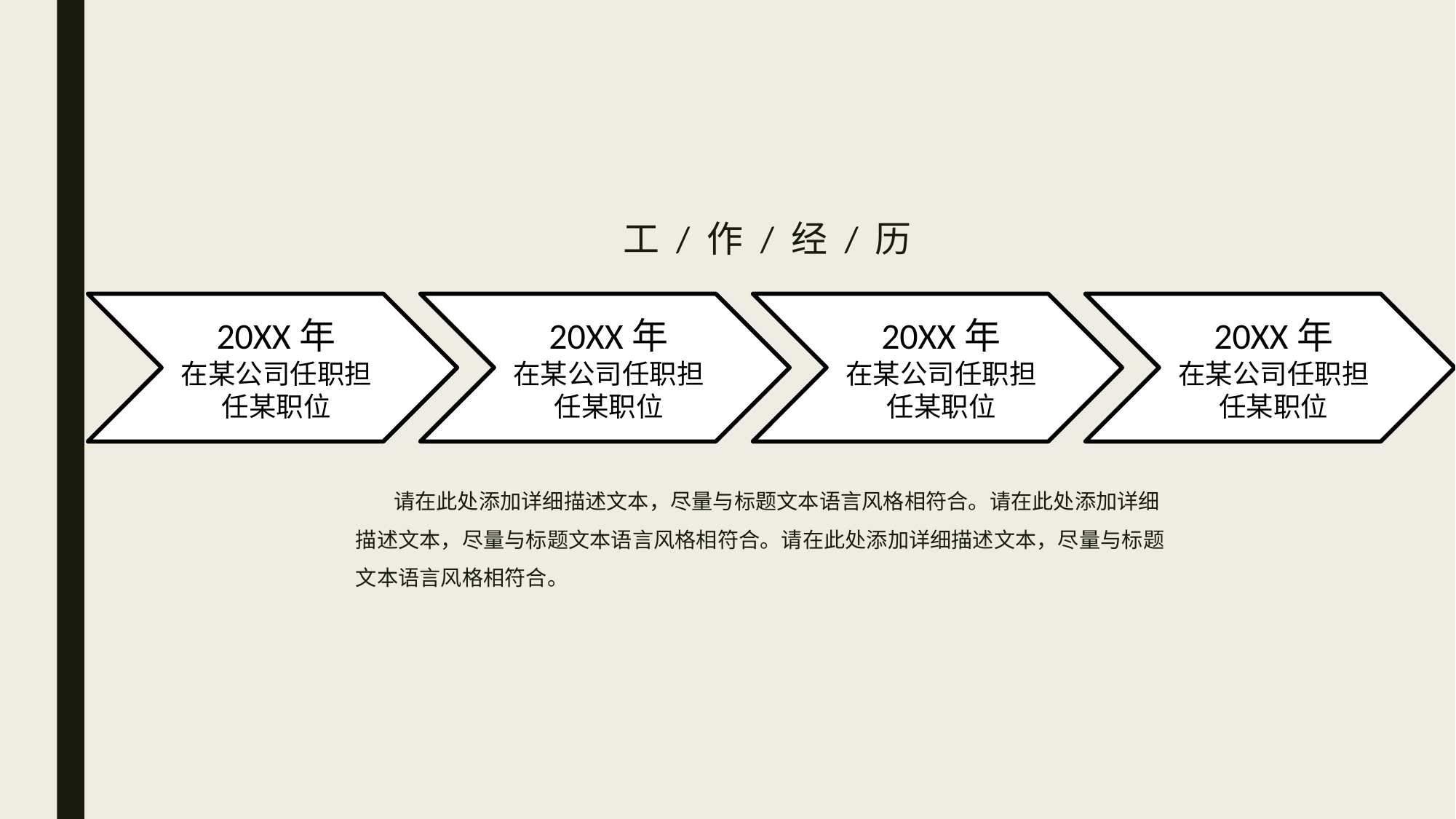

工 / 作 / 经 / 历
20XX年
在某公司任职担任某职位
20XX年
在某公司任职担任某职位
20XX年
在某公司任职担任某职位
20XX年
在某公司任职担任某职位
       请在此处添加详细描述文本，尽量与标题文本语言风格相符合。请在此处添加详细描述文本，尽量与标题文本语言风格相符合。请在此处添加详细描述文本，尽量与标题文本语言风格相符合。